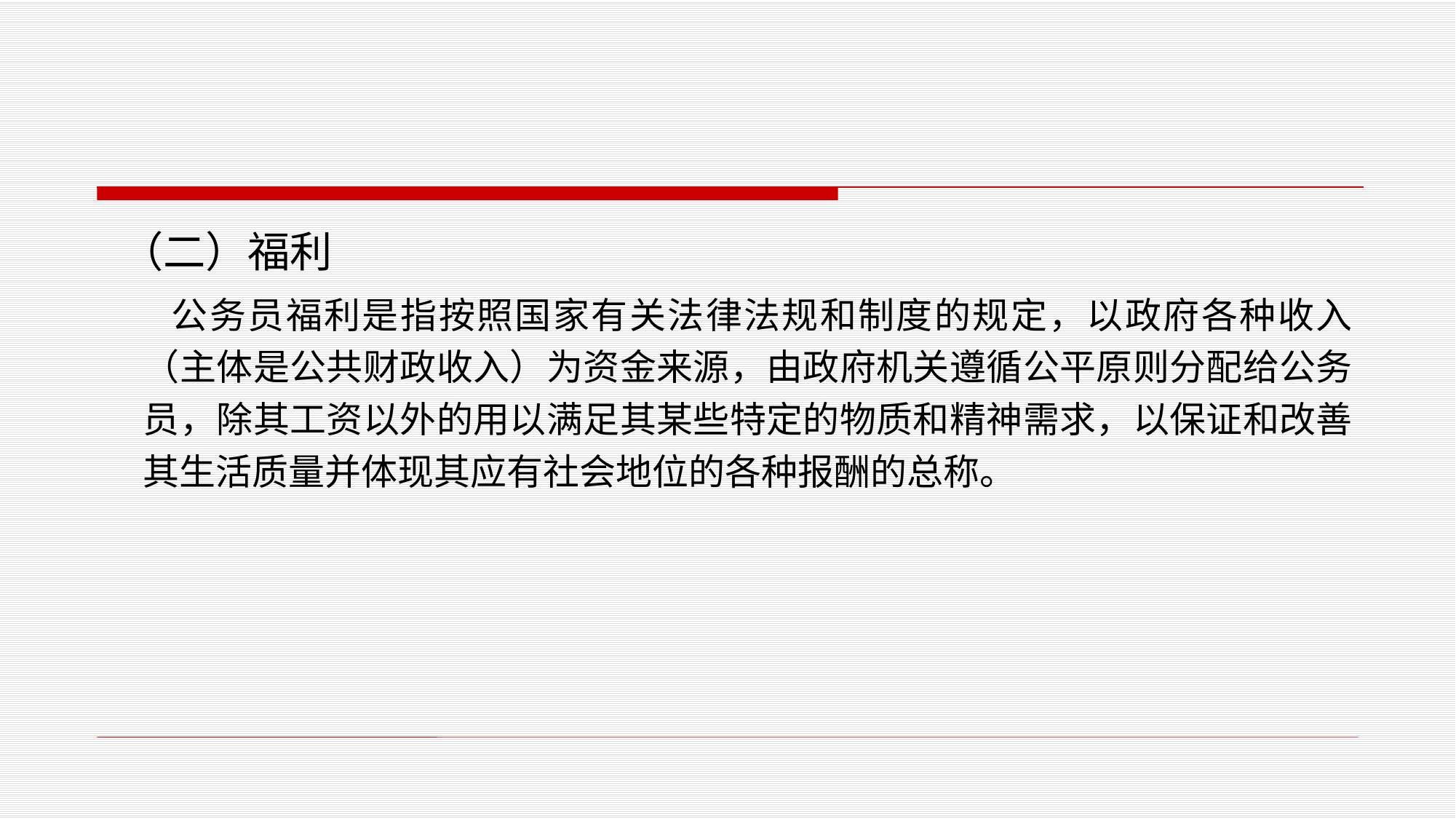

#

 （二）福利
      公务员福利是指按照国家有关法律法规和制度的规定，以政府各种收入（主体是公共财政收入）为资金来源，由政府机关遵循公平原则分配给公务员，除其工资以外的用以满足其某些特定的物质和精神需求，以保证和改善其生活质量并体现其应有社会地位的各种报酬的总称。